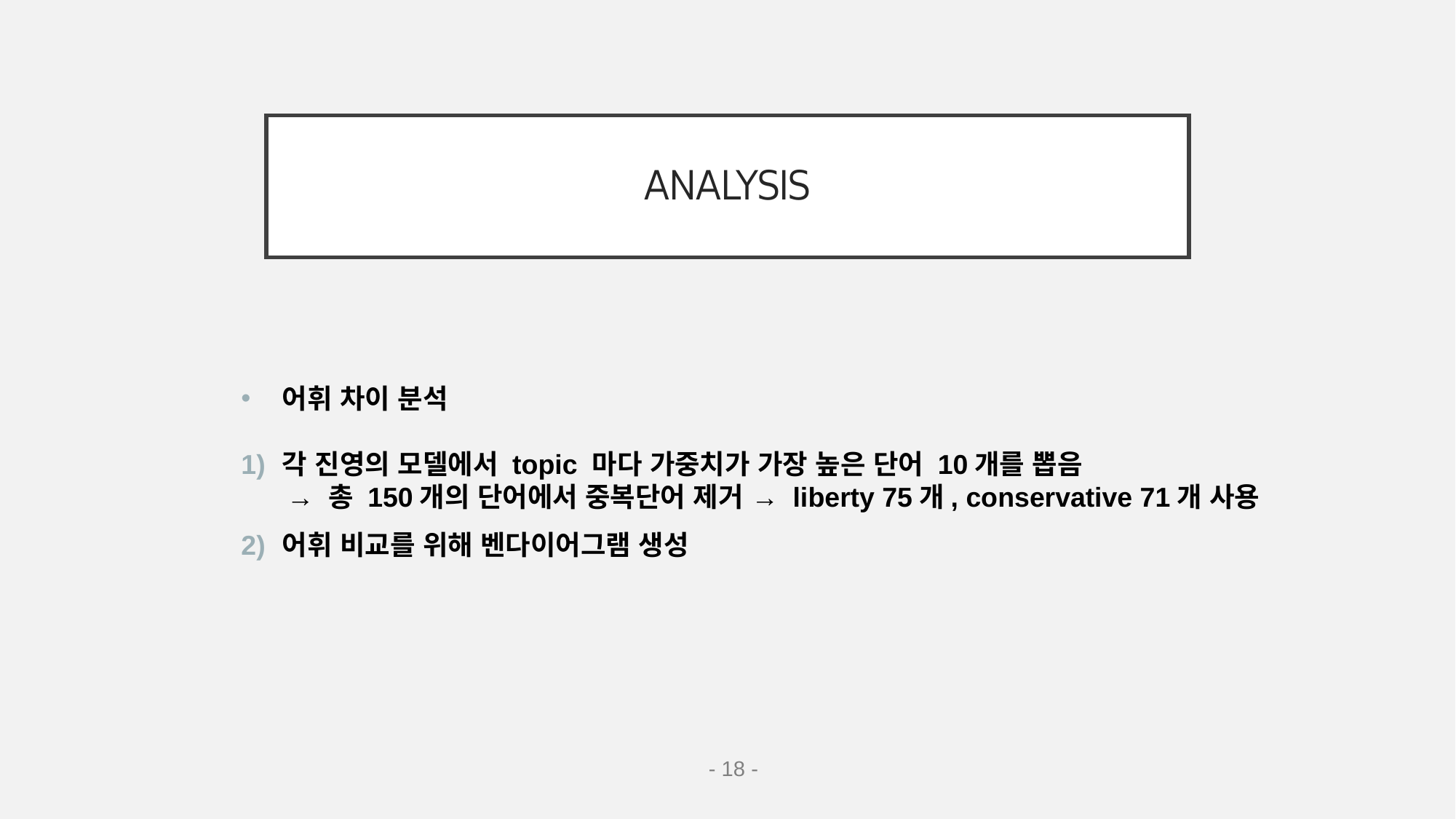

# ANALYSIS

어휘 차이 분석

각 진영의 모델에서 topic 마다 가중치가 가장 높은 단어 10개를 뽑음
      → 총 150개의 단어에서 중복단어 제거 → liberty 75개, conservative 71개 사용
어휘 비교를 위해 벤다이어그램 생성
- 18 -